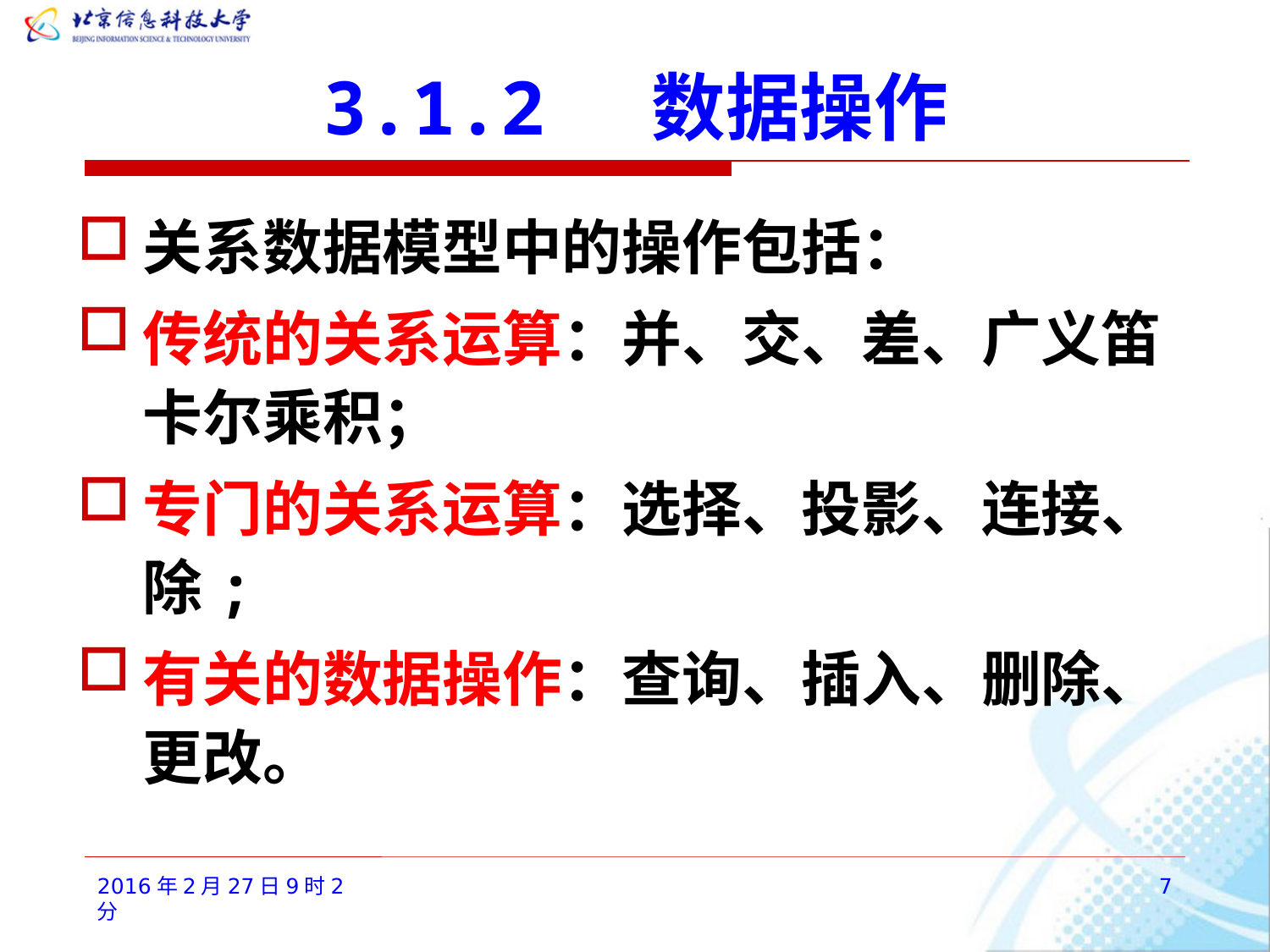

# 3.1.2  数据操作
关系数据模型中的操作包括：
传统的关系运算：并、交、差、广义笛卡尔乘积；
专门的关系运算：选择、投影、连接、除;
有关的数据操作：查询、插入、删除、更改。
2016年2月27日9时2分
7